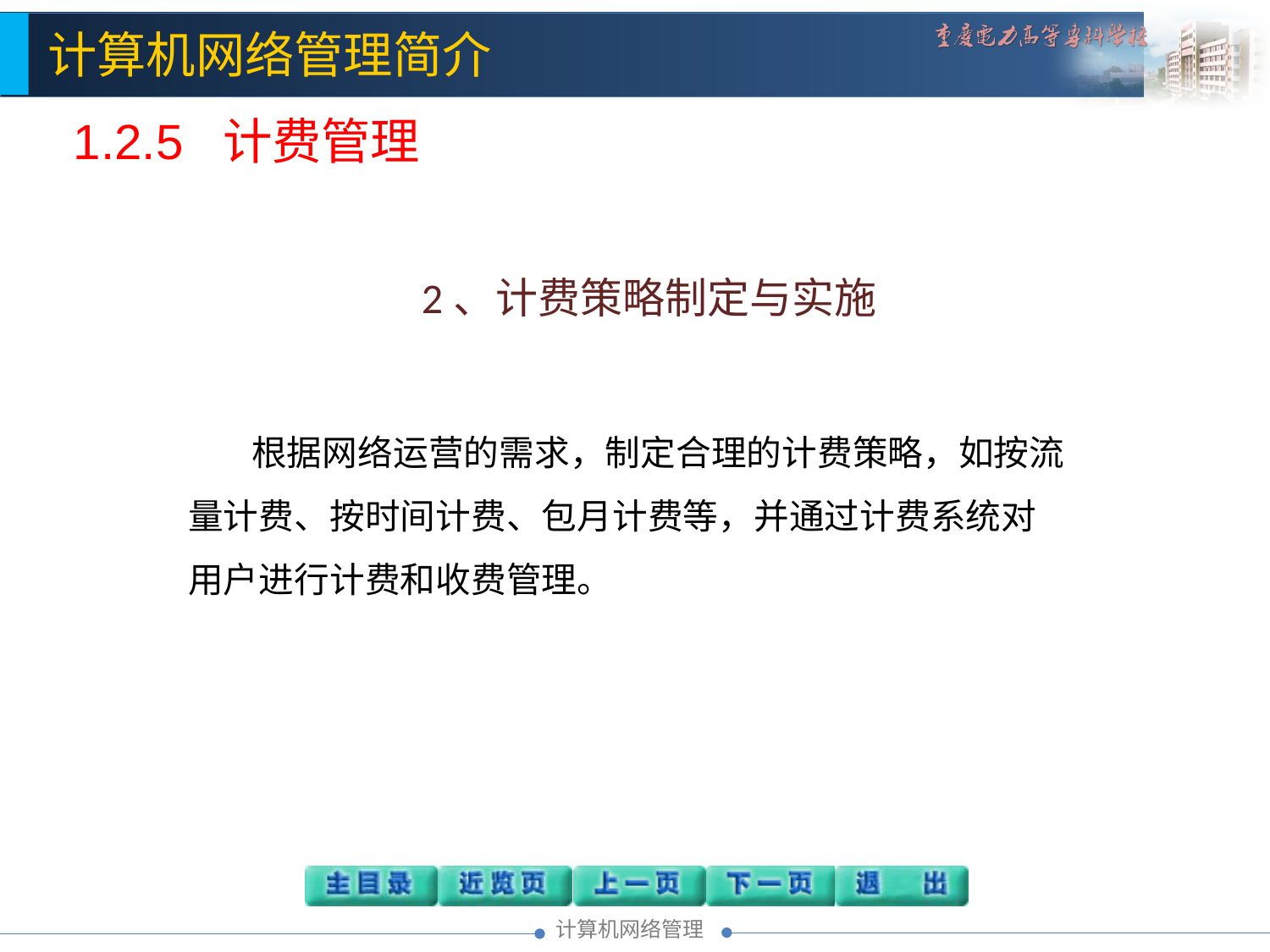

1.2.5  计费管理
2、计费策略制定与实施
根据网络运营的需求，制定合理的计费策略，如按流量计费、按时间计费、包月计费等，并通过计费系统对用户进行计费和收费管理。